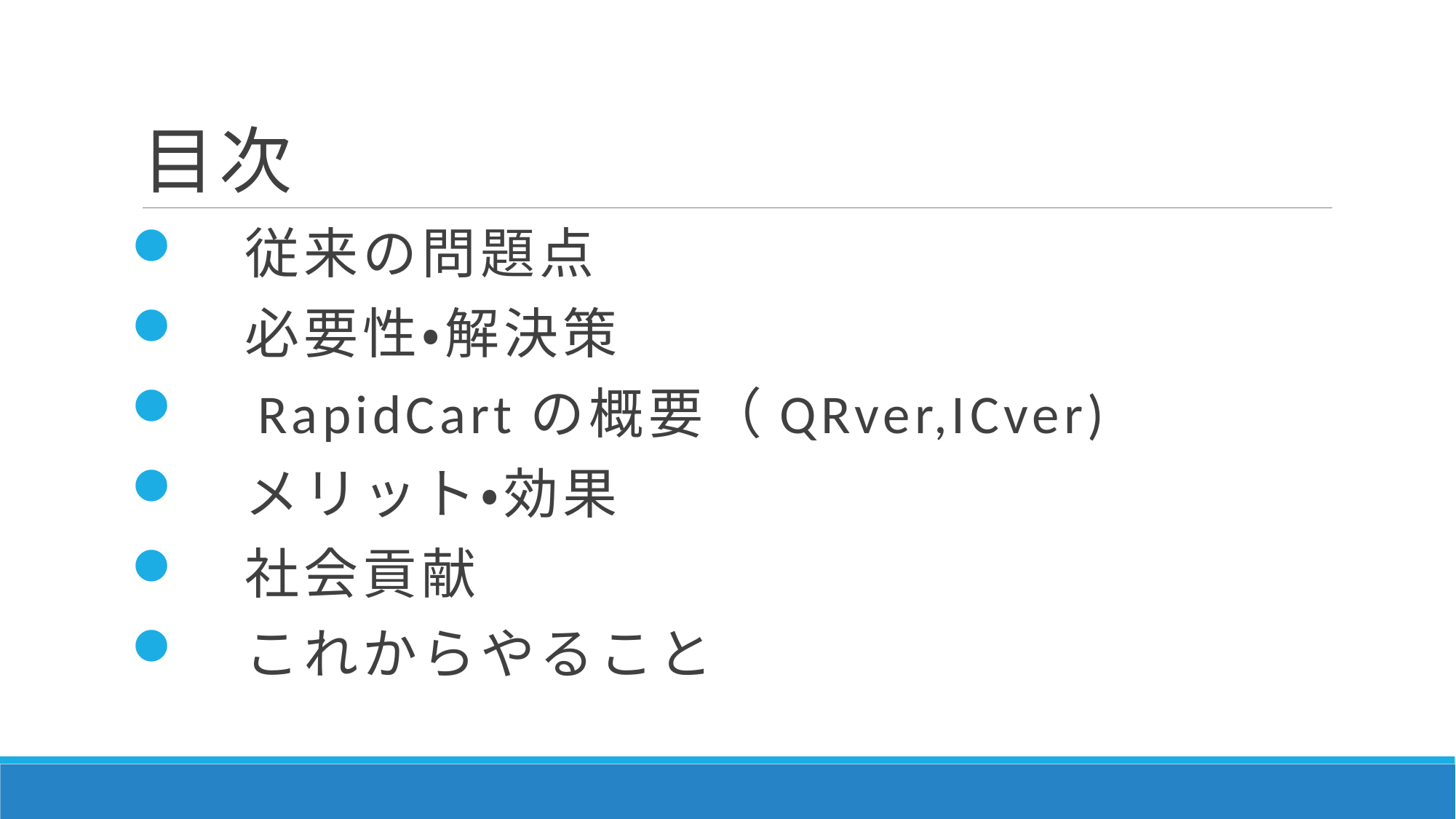

# 目次
　従来の問題点
　必要性・解決策
　RapidCartの概要（QRver,ICver)
　メリット・効果
　社会貢献
　これからやること